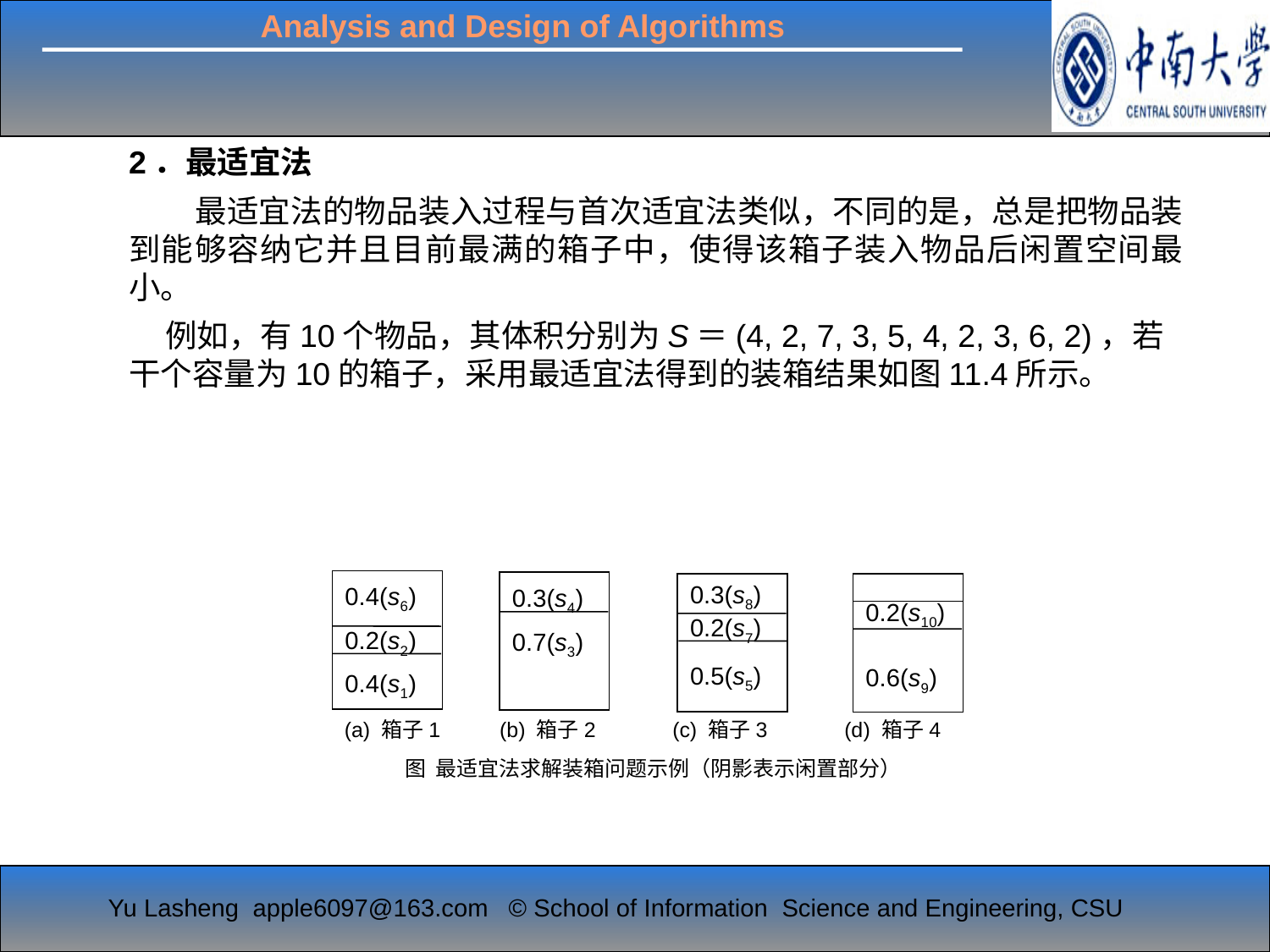

2．最适宜法
        最适宜法的物品装入过程与首次适宜法类似，不同的是，总是把物品装到能够容纳它并且目前最满的箱子中，使得该箱子装入物品后闲置空间最小。
    例如，有10个物品，其体积分别为S＝(4, 2, 7, 3, 5, 4, 2, 3, 6, 2)，若干个容量为10的箱子，采用最适宜法得到的装箱结果如图11.4所示。
0.4(s6)
0.2(s2)
0.4(s1)
0.3(s4)
0.7(s3)

0.3(s8)
0.2(s7)
0.5(s5)
0.2(s10)

0.6(s9)

(a) 箱子1          (b) 箱子2             (c) 箱子3             (d) 箱子4
图  最适宜法求解装箱问题示例（阴影表示闲置部分）